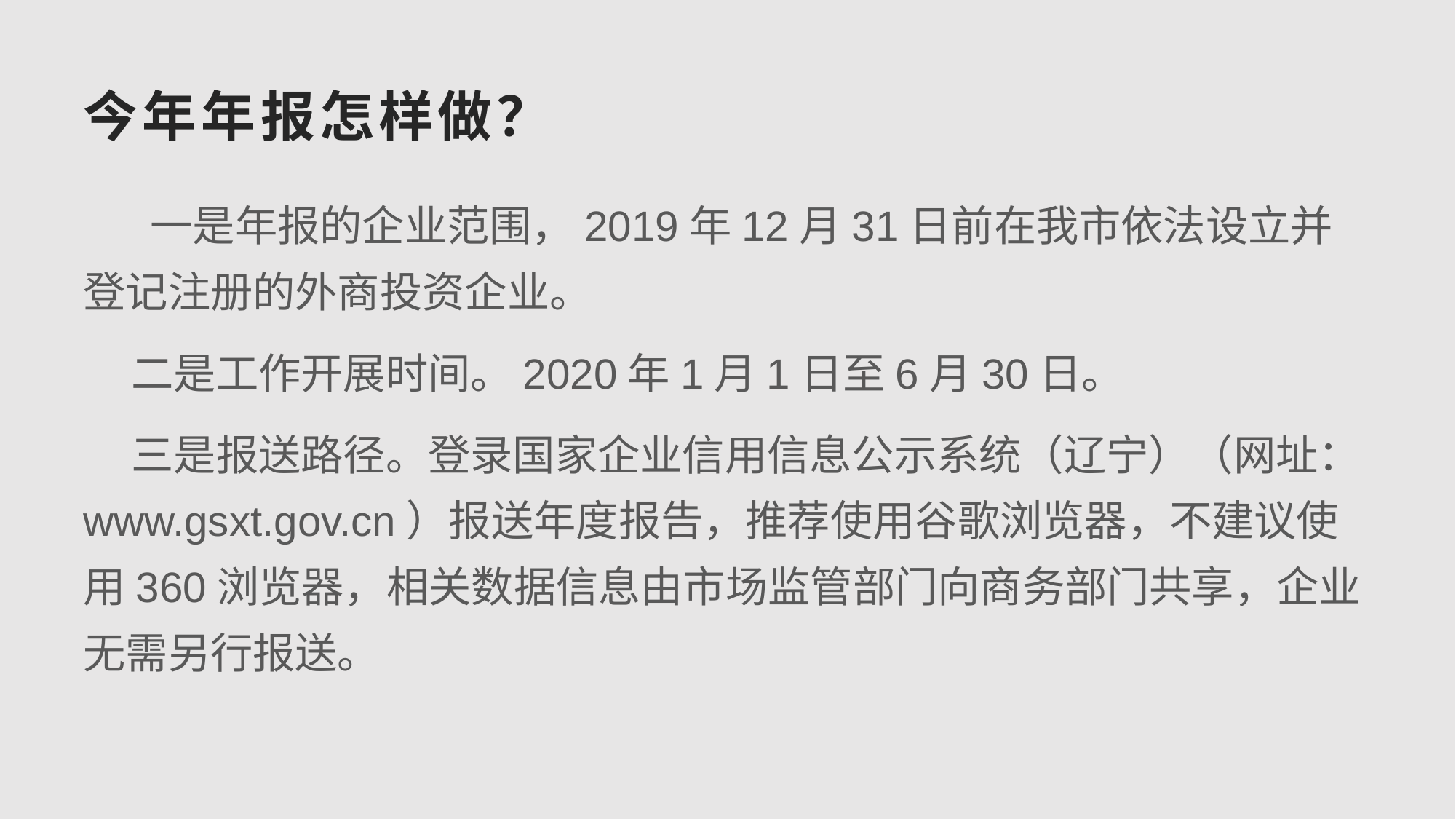

# 今年年报怎样做？
      一是年报的企业范围，2019年12月31日前在我市依法设立并登记注册的外商投资企业。
    二是工作开展时间。2020年1月1日至6月30日。
    三是报送路径。登录国家企业信用信息公示系统（辽宁）（网址：www.gsxt.gov.cn）报送年度报告，推荐使用谷歌浏览器，不建议使用360浏览器，相关数据信息由市场监管部门向商务部门共享，企业无需另行报送。